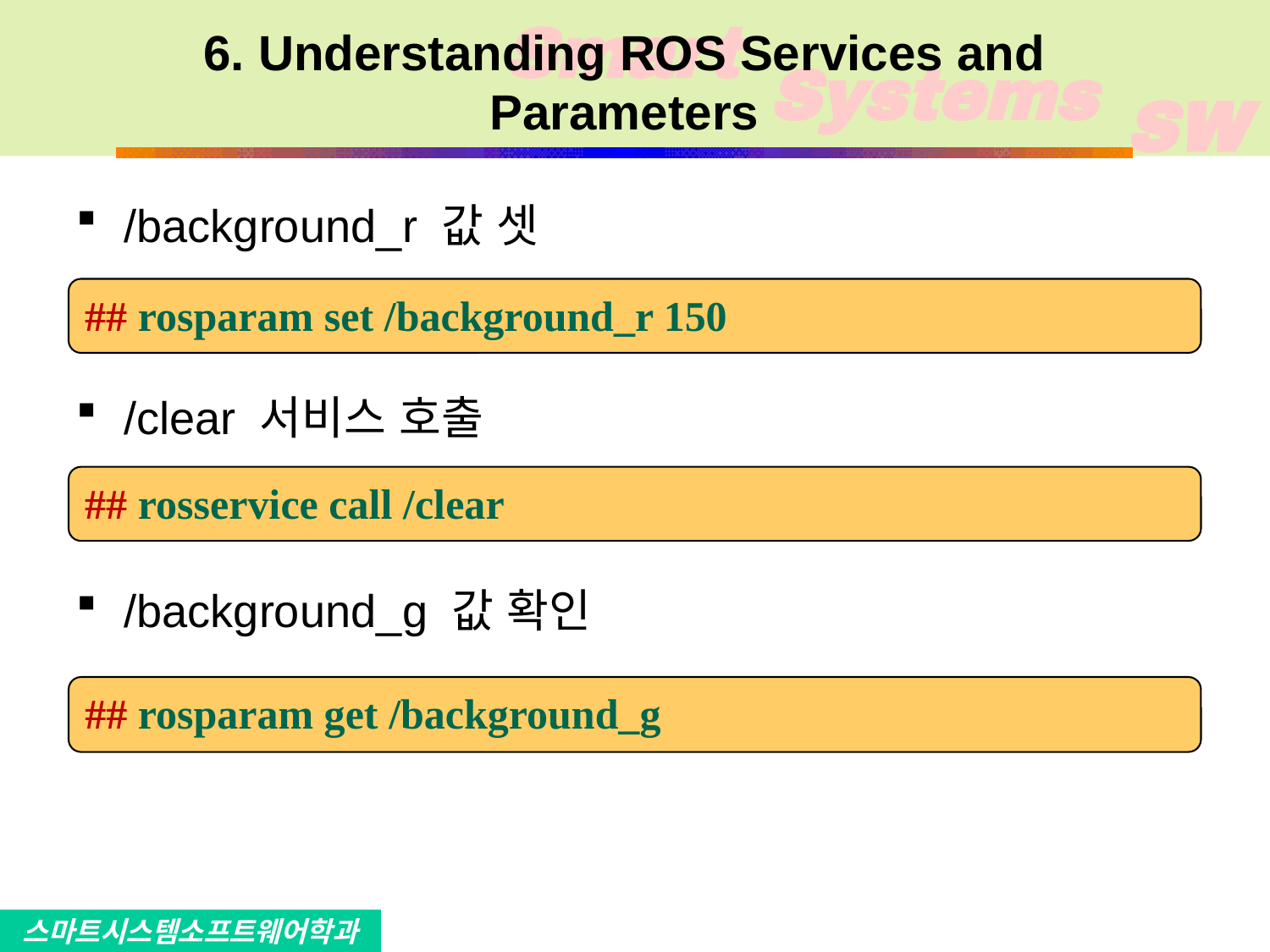

# 6. Understanding ROS Services and Parameters
/background_r 값 셋

/clear 서비스 호출

/background_g 값 확인

## rosparam set /background_r 150
## rosservice call /clear
## rosparam get /background_g